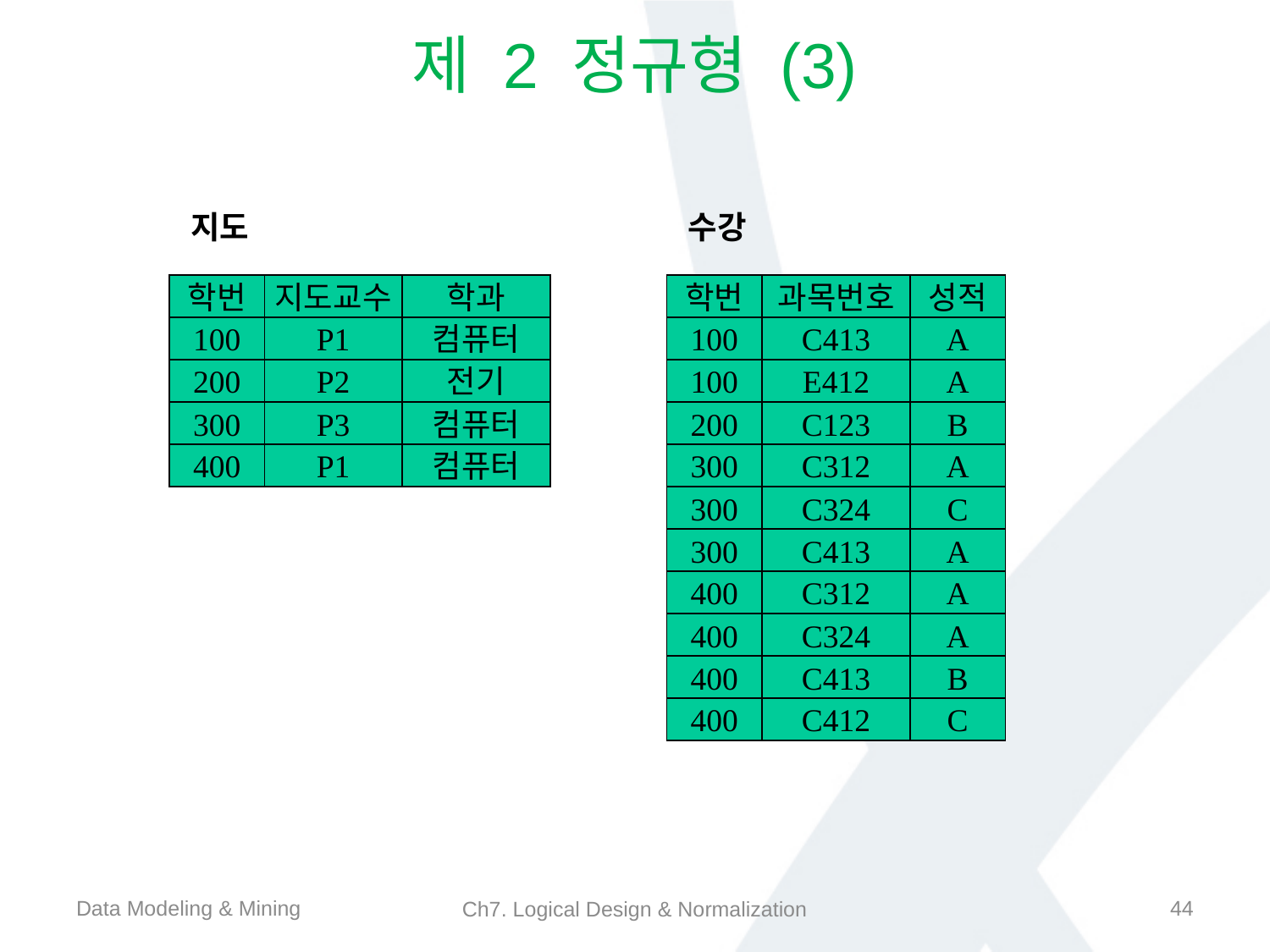

# 제 2 정규형 (3)
지도
학번
지도교수
학과
100
P1
컴퓨터
200
P2
전기
300
P3
컴퓨터
400
P1
컴퓨터
수강
학번
과목번호
성적
100
C413
A
100
E412
A
200
C123
B
300
C312
A
300
C324
C
300
C413
A
400
C312
A
400
C324
A
400
C413
B
400
C412
C
Data Modeling & Mining
44
Ch7. Logical Design & Normalization